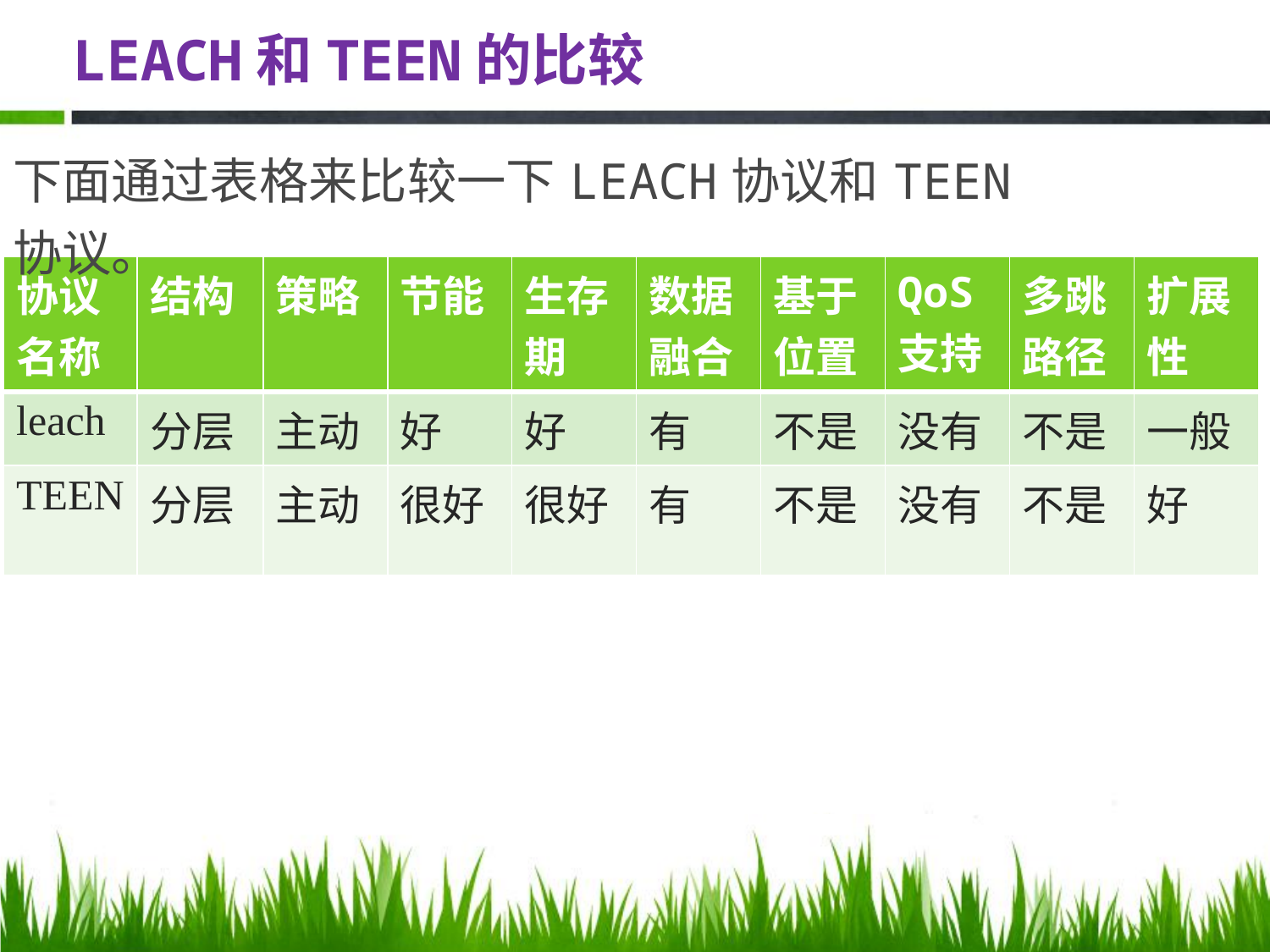

# LEACH和TEEN的比较
下面通过表格来比较一下LEACH协议和TEEN协议。
| 协议名称 | 结构 | 策略 | 节能 | 生存期 | 数据融合 | 基于位置 | QoS支持 | 多跳路径 | 扩展性 |
| --- | --- | --- | --- | --- | --- | --- | --- | --- | --- |
| leach | 分层 | 主动 | 好 | 好 | 有 | 不是 | 没有 | 不是 | 一般 |
| TEEN | 分层 | 主动 | 很好 | 很好 | 有 | 不是 | 没有 | 不是 | 好 |